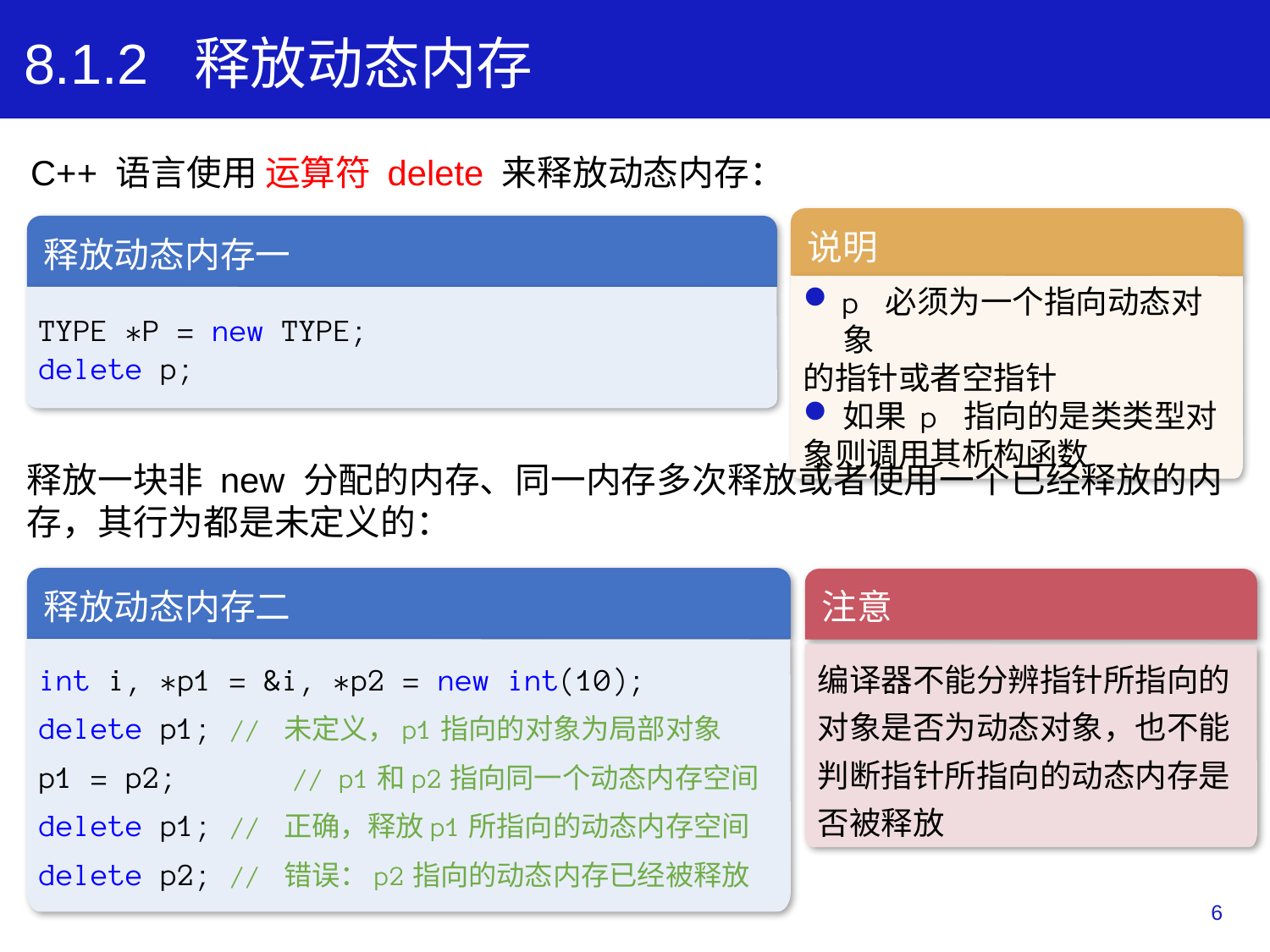

8.1.2  释放动态内存
C++ 语言使用 运算符 delete 来释放动态内存：
说明
p 必须为一个指向动态对象
的指针或者空指针
如果 p 指向的是类类型对
象则调用其析构函数
释放动态内存一
TYPE *P = new TYPE;
delete p;
学习目标
释放一块非 new 分配的内存、同一内存多次释放或者使用一个已经释放的内存，其行为都是未定义的：
释放动态内存二
int i, *p1 = &i, *p2 = new int(10);
delete p1; // 未定义，p1指向的对象为局部对象
p1 = p2; 	// p1和p2指向同一个动态内存空间
delete p1; // 正确，释放p1所指向的动态内存空间
delete p2; // 错误：p2指向的动态内存已经被释放
注意
编译器不能分辨指针所指向的对象是否为动态对象，也不能判断指针所指向的动态内存是否被释放
6